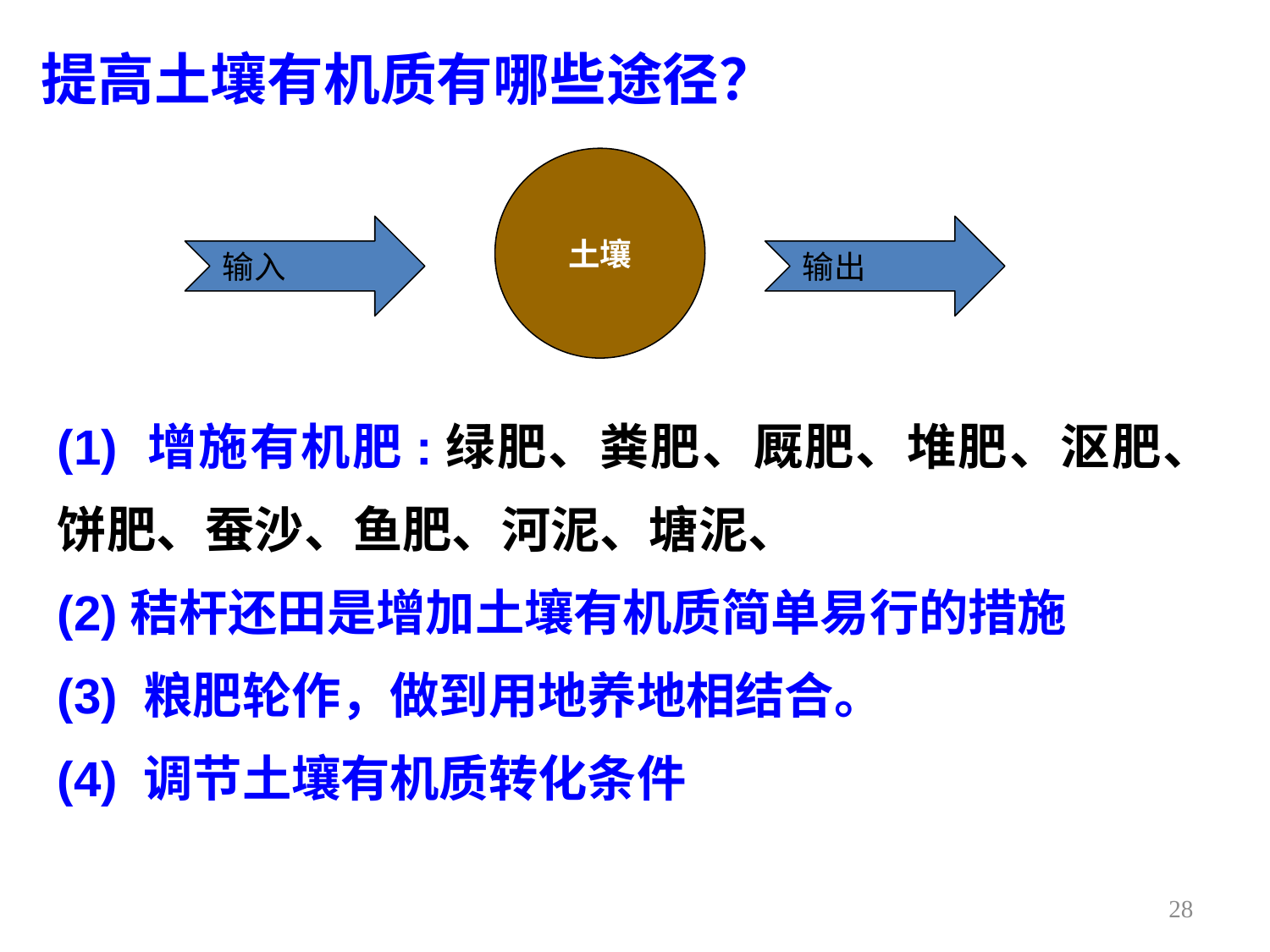

提高土壤有机质有哪些途径？
土壤
输入
输出
(1) 增施有机肥:绿肥、粪肥、厩肥、堆肥、沤肥、饼肥、蚕沙、鱼肥、河泥、塘泥、
(2)秸杆还田是增加土壤有机质简单易行的措施
(3) 粮肥轮作，做到用地养地相结合。
(4) 调节土壤有机质转化条件
28